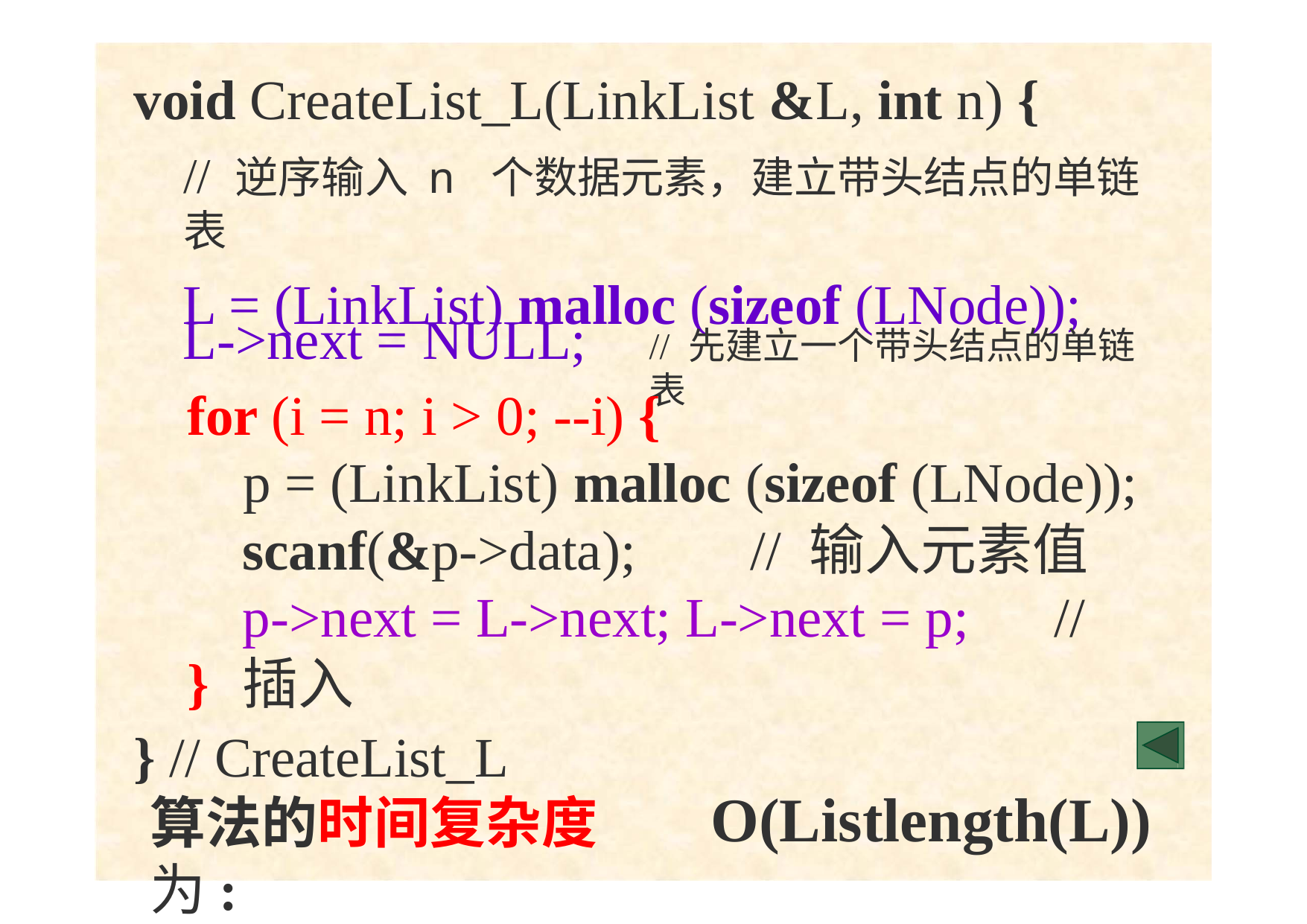

# void CreateList_L(LinkList &L, int n) {
// 逆序输入 n 个数据元素，建立带头结点的单链表
L = (LinkList) malloc (sizeof (LNode));
L->next = NULL;
// 先建立一个带头结点的单链表
for (i = n; i > 0; --i) {
p = (LinkList) malloc (sizeof (LNode));
scanf(&p->data);	// 输入元素值
p->next = L->next; L->next = p;	// 插入
}
} // CreateList_L
算法的时间复杂度为:

O(Listlength(L))